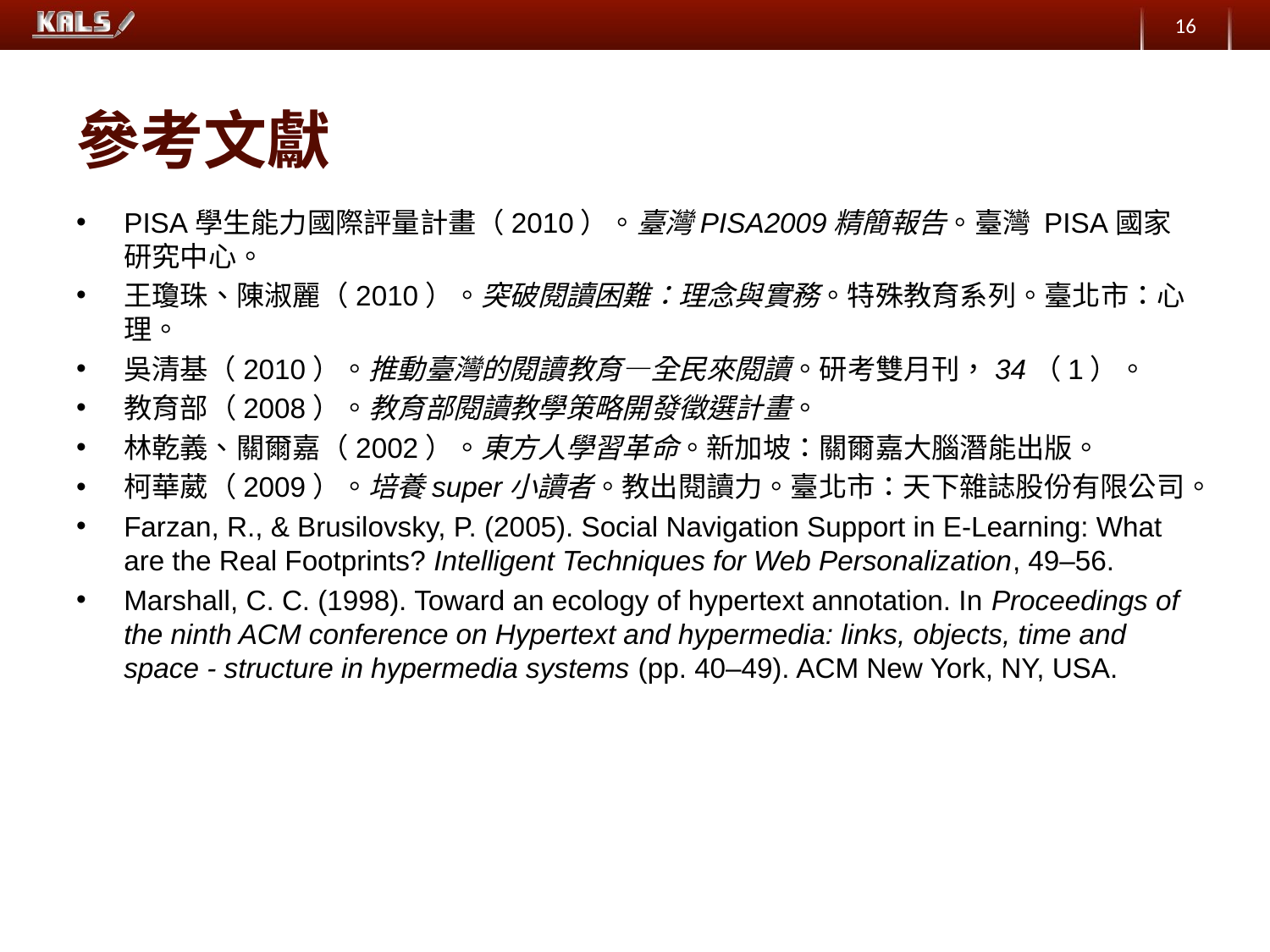

16
# 參考文獻
PISA學生能力國際評量計畫（2010）。臺灣PISA2009精簡報告。臺灣 PISA國家研究中心。
王瓊珠、陳淑麗（2010）。突破閱讀困難：理念與實務。特殊教育系列。臺北市：心理。
吳清基（2010）。推動臺灣的閱讀教育—全民來閱讀。研考雙月刊，34（1）。
教育部（2008）。教育部閱讀教學策略開發徵選計畫。
林乾義、關爾嘉（2002）。東方人學習革命。新加坡：關爾嘉大腦潛能出版。
柯華葳（2009）。培養super小讀者。教出閱讀力。臺北市：天下雜誌股份有限公司。
Farzan, R., & Brusilovsky, P. (2005). Social Navigation Support in E-Learning: What are the Real Footprints? Intelligent Techniques for Web Personalization, 49–56.
Marshall, C. C. (1998). Toward an ecology of hypertext annotation. In Proceedings of the ninth ACM conference on Hypertext and hypermedia: links, objects, time and space - structure in hypermedia systems (pp. 40–49). ACM New York, NY, USA.